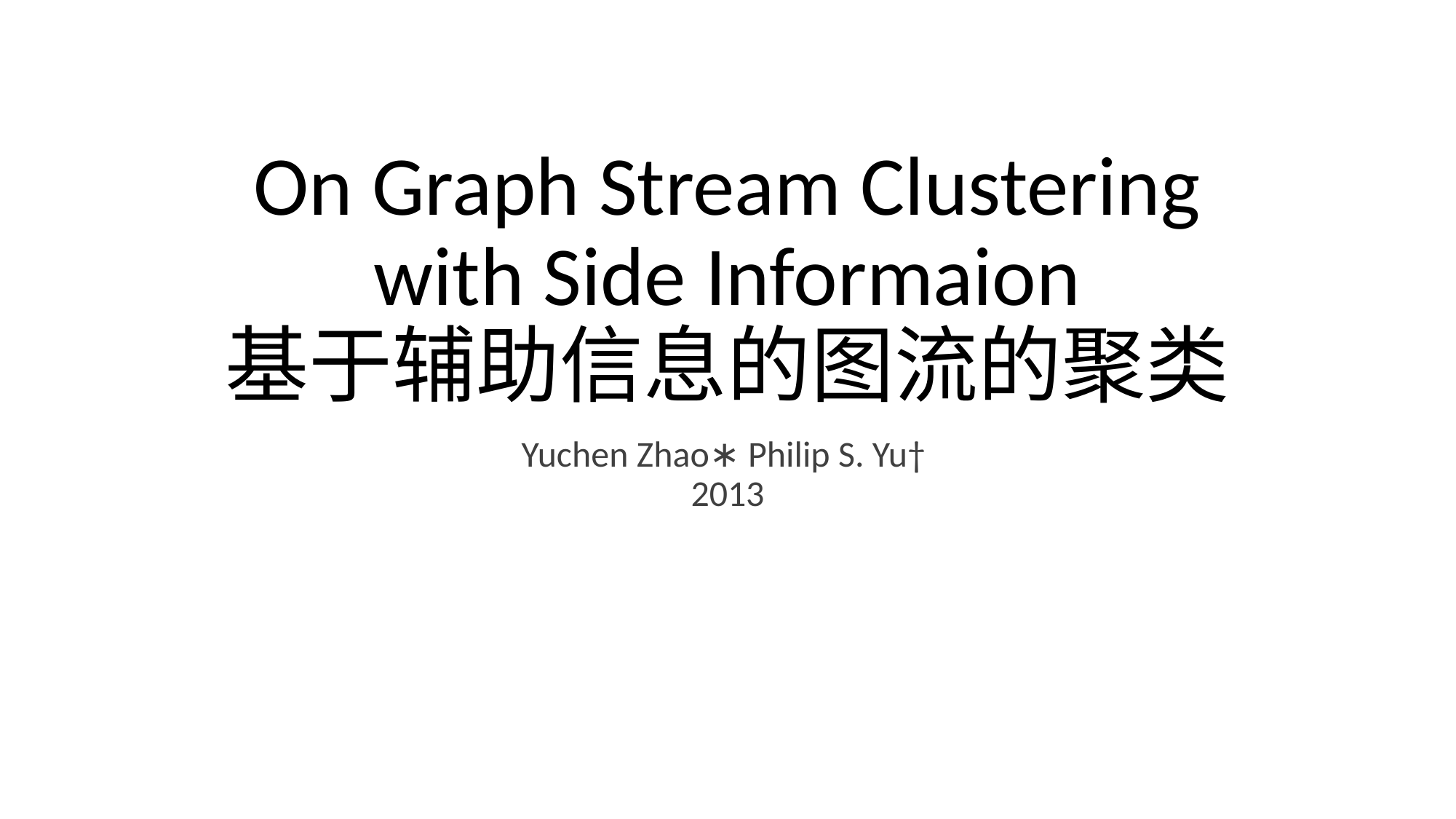

# On Graph Stream Clustering with Side Informaion 基于辅助信息的图流的聚类
Yuchen Zhao∗ Philip S. Yu†
2013